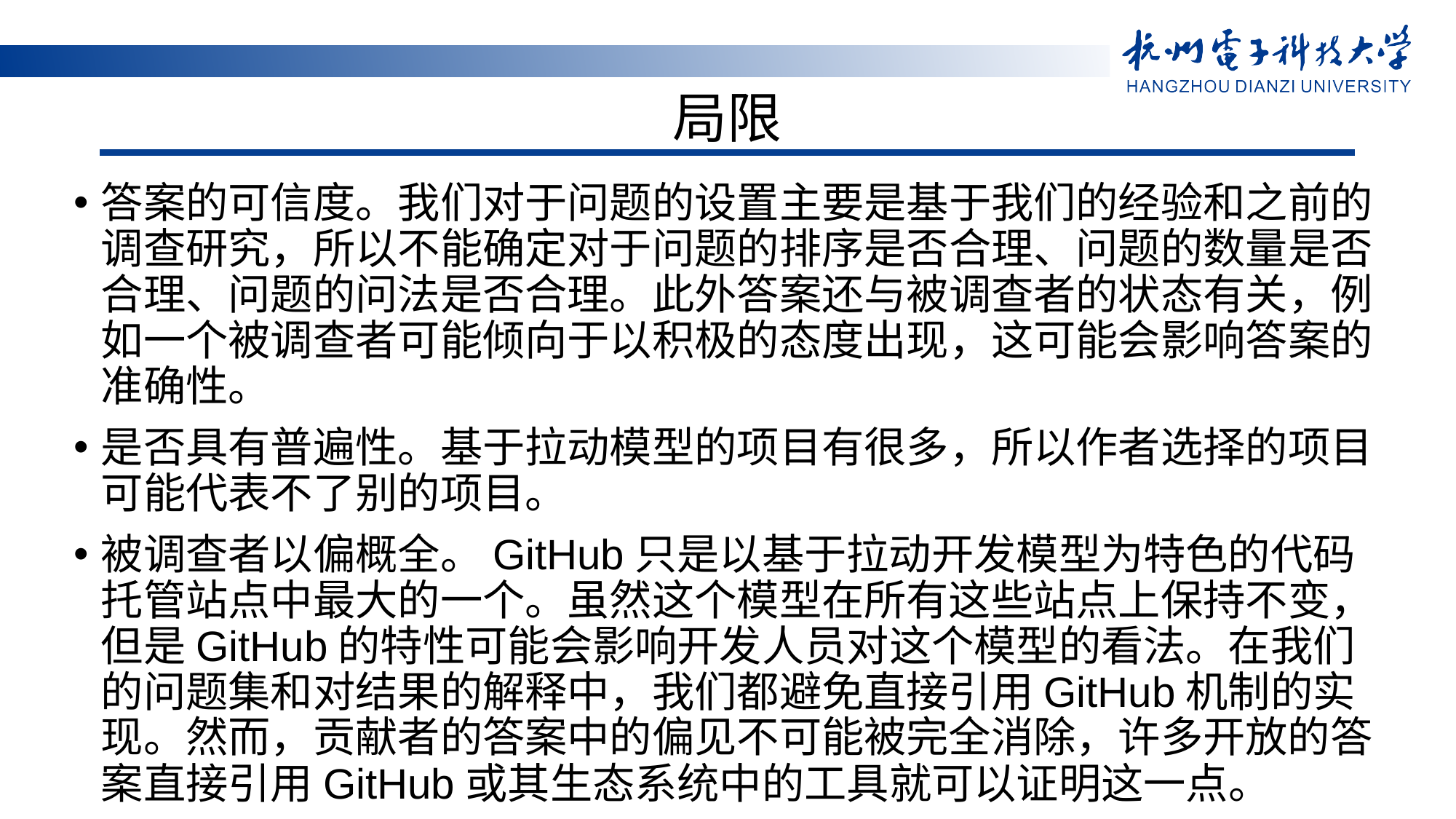

# 局限
答案的可信度。我们对于问题的设置主要是基于我们的经验和之前的调查研究，所以不能确定对于问题的排序是否合理、问题的数量是否合理、问题的问法是否合理。此外答案还与被调查者的状态有关，例如一个被调查者可能倾向于以积极的态度出现，这可能会影响答案的准确性。
是否具有普遍性。基于拉动模型的项目有很多，所以作者选择的项目可能代表不了别的项目。
被调查者以偏概全。GitHub只是以基于拉动开发模型为特色的代码托管站点中最大的一个。虽然这个模型在所有这些站点上保持不变，但是GitHub的特性可能会影响开发人员对这个模型的看法。在我们的问题集和对结果的解释中，我们都避免直接引用GitHub机制的实现。然而，贡献者的答案中的偏见不可能被完全消除，许多开放的答案直接引用GitHub或其生态系统中的工具就可以证明这一点。